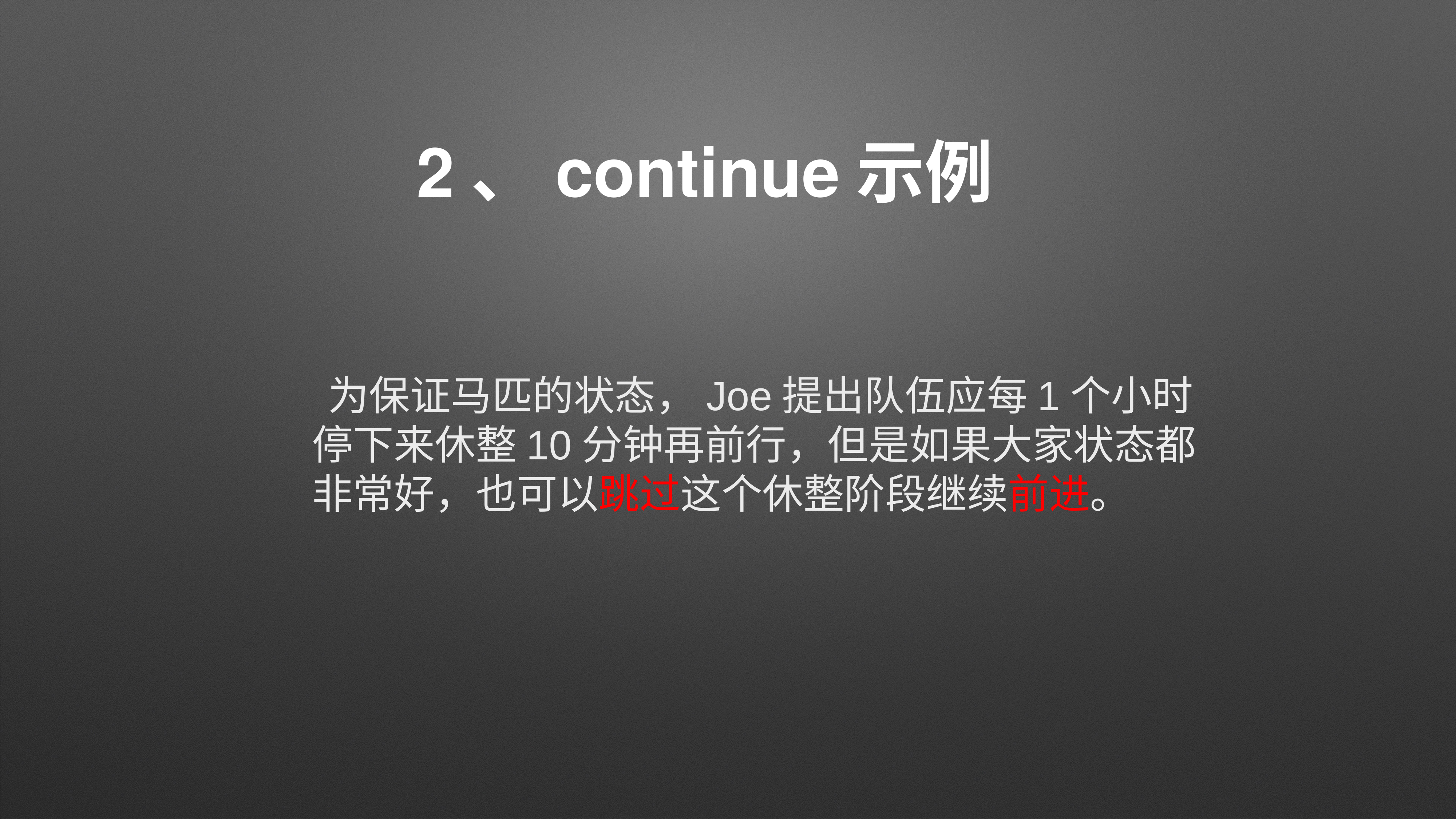

# 2、continue示例
为保证马匹的状态，Joe提出队伍应每1个小时停下来休整10分钟再前行，但是如果大家状态都非常好，也可以跳过这个休整阶段继续前进。